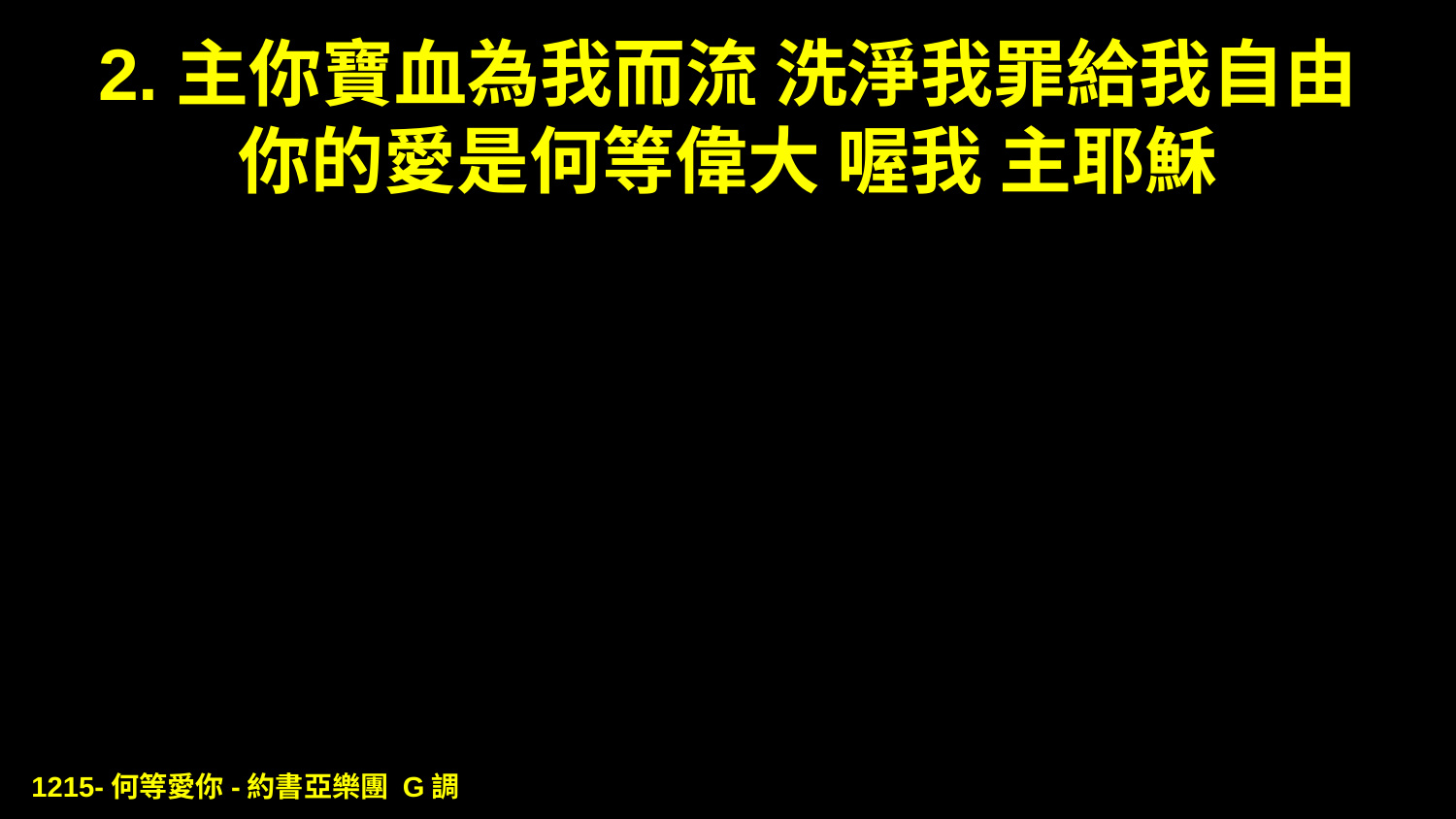

# 2.主你寶血為我而流 洗淨我罪給我自由 你的愛是何等偉大 喔我 主耶穌
1215-何等愛你-約書亞樂團 G調